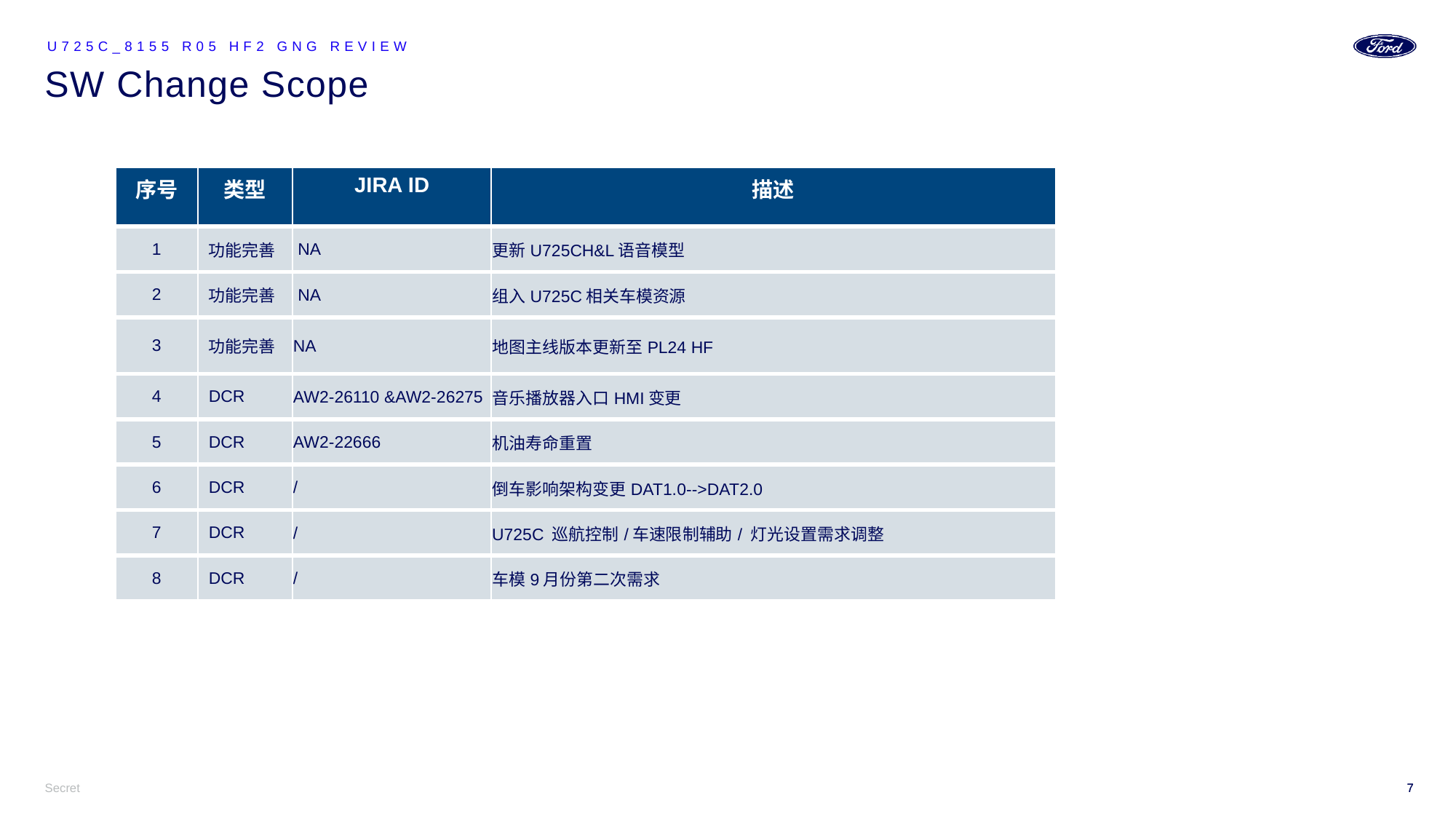

U725C_8155 R05 HF2 GNG Review
# SW Change Scope
| 序号 | 类型 | JIRA ID | 描述 |
| --- | --- | --- | --- |
| 1 | 功能完善 | NA | 更新U725CH&L语音模型 |
| 2 | 功能完善 | NA | 组入U725C相关车模资源 |
| 3 | 功能完善 | NA | 地图主线版本更新至PL24 HF |
| 4 | DCR | AW2-26110 &AW2-26275 | 音乐播放器入口HMI变更 |
| 5 | DCR | AW2-22666 | 机油寿命重置 |
| 6 | DCR | / | 倒车影响架构变更DAT1.0-->DAT2.0 |
| 7 | DCR | / | U725C 巡航控制/车速限制辅助/ 灯光设置需求调整 |
| 8 | DCR | / | 车模9月份第二次需求 |
7
7